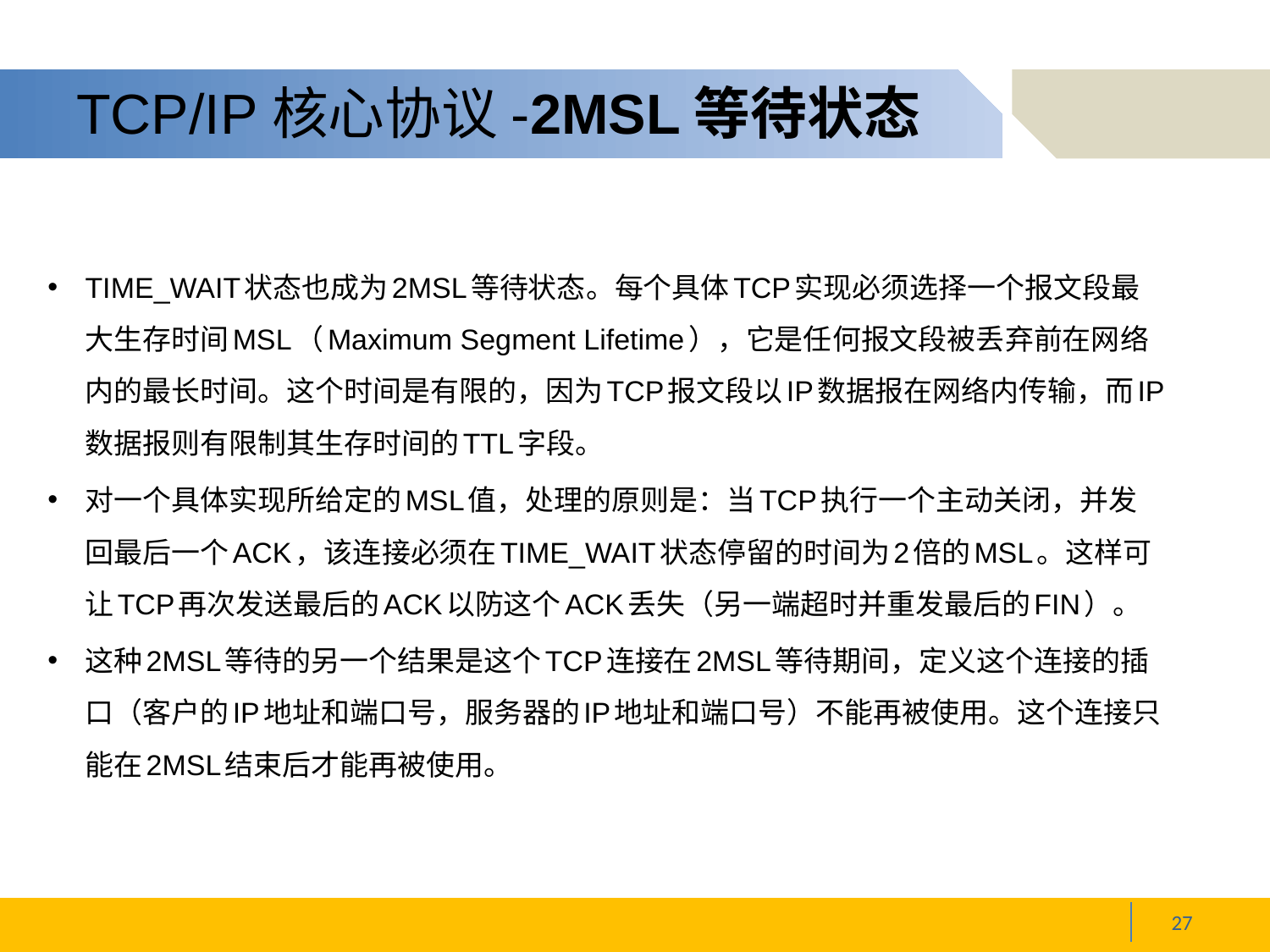

# TCP/IP核心协议-2MSL等待状态
TIME_WAIT状态也成为2MSL等待状态。每个具体TCP实现必须选择一个报文段最大生存时间MSL（Maximum Segment Lifetime），它是任何报文段被丢弃前在网络内的最长时间。这个时间是有限的，因为TCP报文段以IP数据报在网络内传输，而IP数据报则有限制其生存时间的TTL字段。
对一个具体实现所给定的MSL值，处理的原则是：当TCP执行一个主动关闭，并发回最后一个ACK，该连接必须在TIME_WAIT状态停留的时间为2倍的MSL。这样可让TCP再次发送最后的ACK以防这个ACK丢失（另一端超时并重发最后的FIN）。
这种2MSL等待的另一个结果是这个TCP连接在2MSL等待期间，定义这个连接的插口（客户的IP地址和端口号，服务器的IP地址和端口号）不能再被使用。这个连接只能在2MSL结束后才能再被使用。
27